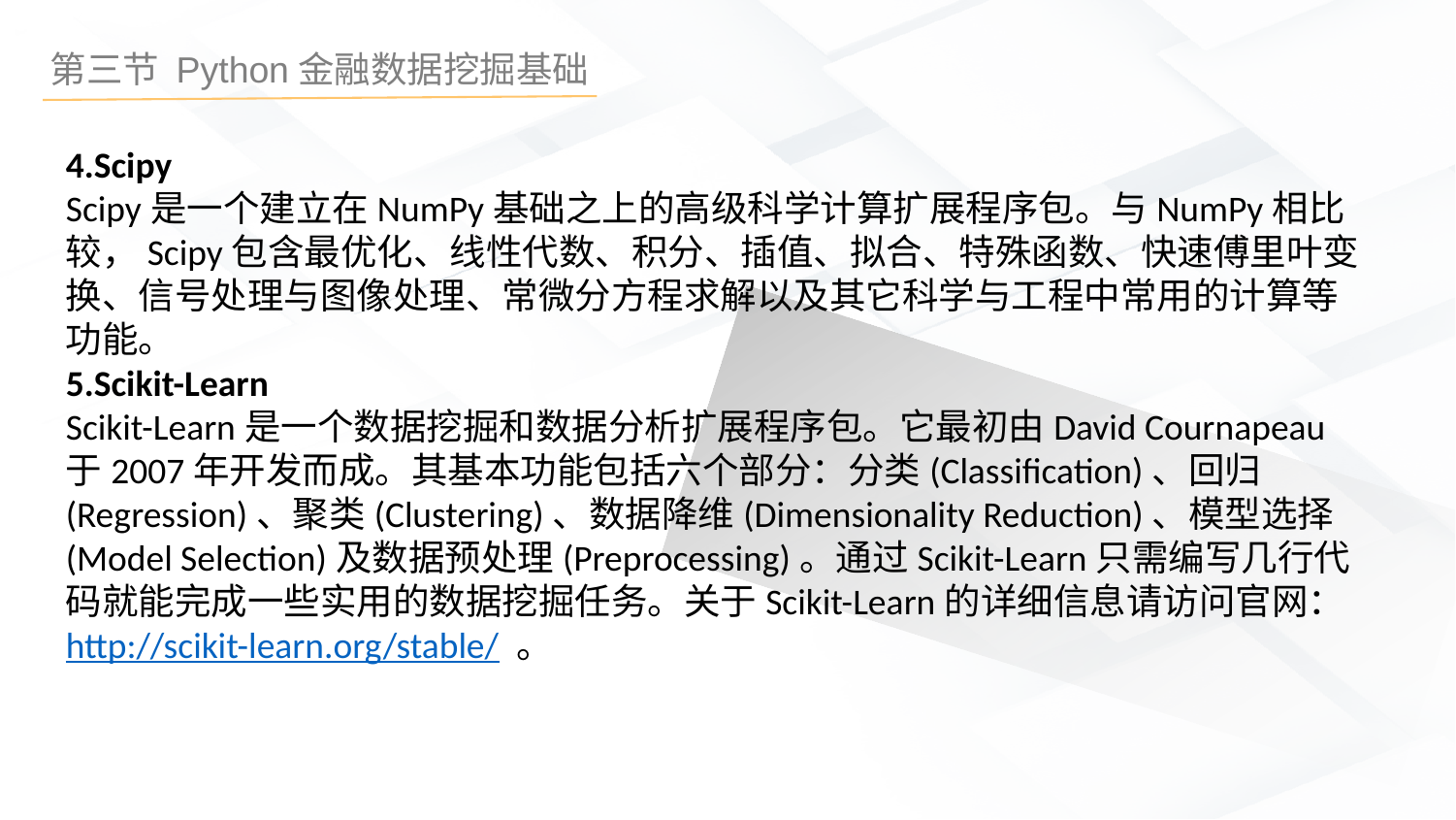

4.Scipy
Scipy是一个建立在NumPy基础之上的高级科学计算扩展程序包。与NumPy相比较，Scipy包含最优化、线性代数、积分、插值、拟合、特殊函数、快速傅里叶变换、信号处理与图像处理、常微分方程求解以及其它科学与工程中常用的计算等功能。
5.Scikit-Learn
Scikit-Learn是一个数据挖掘和数据分析扩展程序包。它最初由David Cournapeau于2007年开发而成。其基本功能包括六个部分：分类(Classification)、回归(Regression)、聚类(Clustering)、数据降维(Dimensionality Reduction)、模型选择(Model Selection)及数据预处理(Preprocessing)。通过Scikit-Learn只需编写几行代码就能完成一些实用的数据挖掘任务。关于Scikit-Learn的详细信息请访问官网：http://scikit-learn.org/stable/ 。